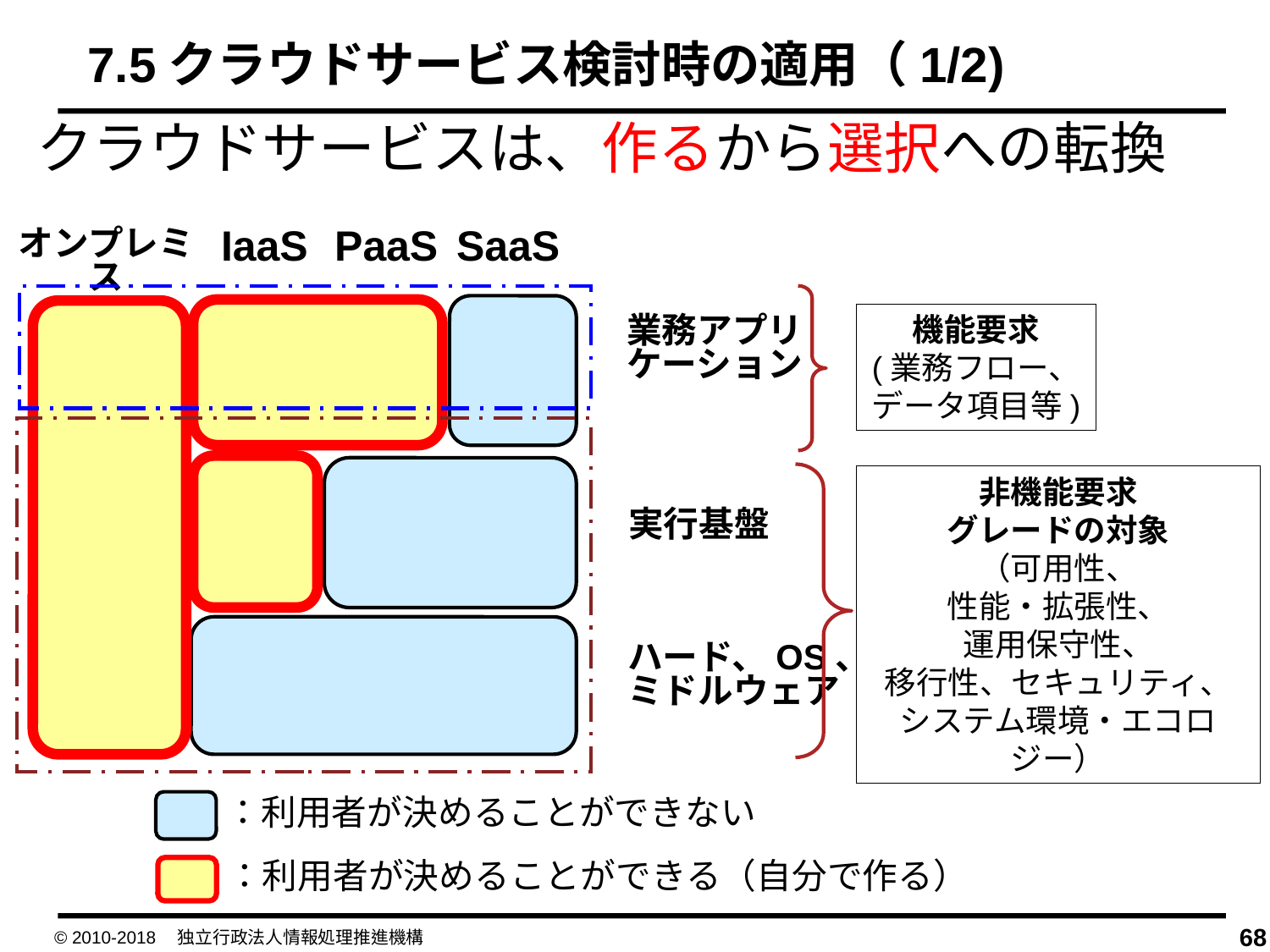

7.5クラウドサービス検討時の適用（1/2)
クラウドサービスは、作るから選択への転換
IaaS
PaaS
SaaS
オンプレミス

機能要求
(業務フロー、データ項目等)
業務アプリ
ケーション

非機能要求
グレードの対象
（可用性、
性能・拡張性、
運用保守性、
移行性、セキュリティ、
システム環境・エコロジー）
実行基盤

ハード、OS、
ミドルウェア

：利用者が決めることができない
：利用者が決めることができる（自分で作る）

© 2010-2018　独立行政法人情報処理推進機構